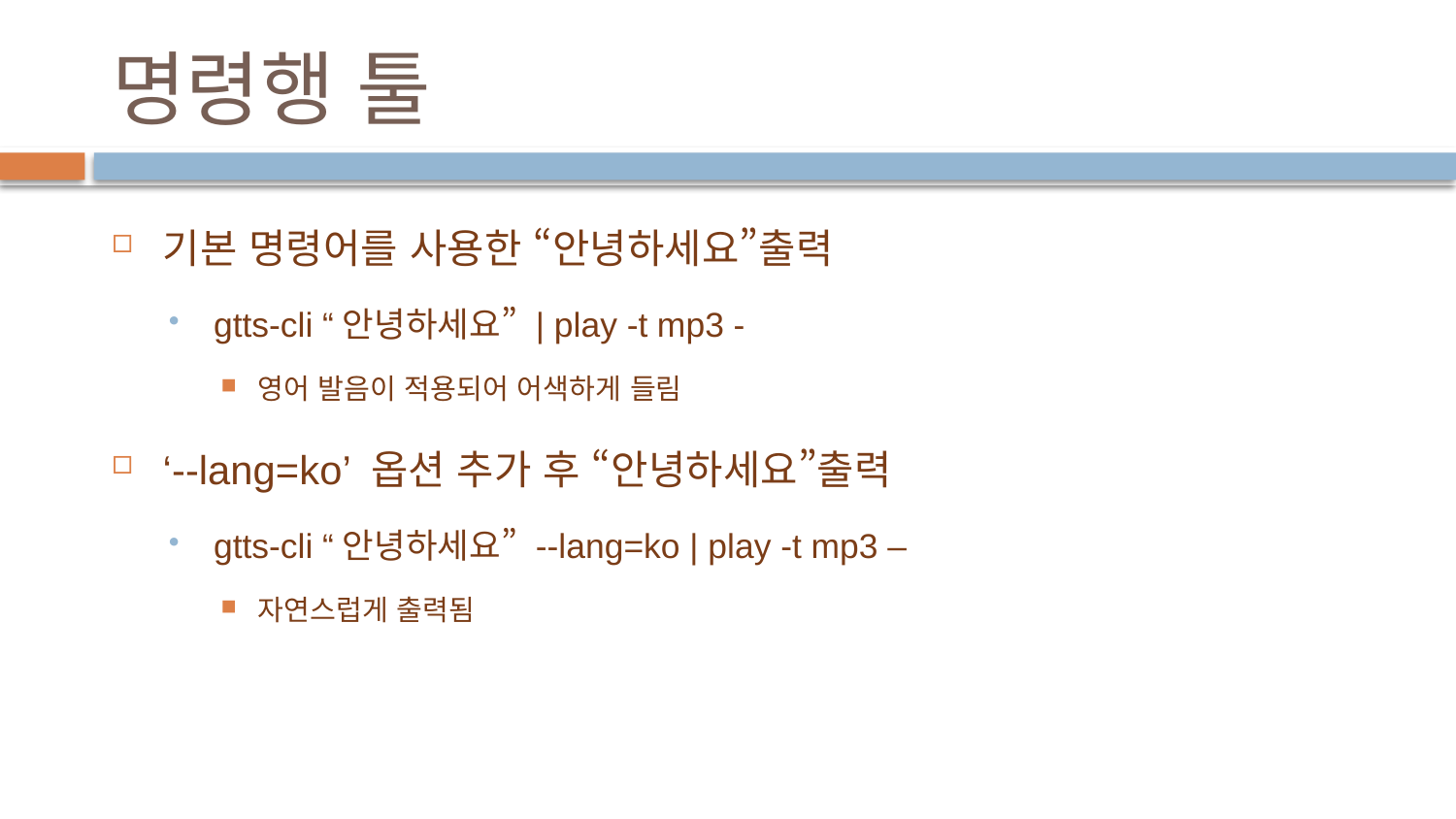

# 명령행 툴
기본 명령어를 사용한 “안녕하세요”출력
gtts-cli “안녕하세요” | play -t mp3 -
영어 발음이 적용되어 어색하게 들림
‘--lang=ko’ 옵션 추가 후 “안녕하세요”출력
gtts-cli “안녕하세요” --lang=ko | play -t mp3 –
자연스럽게 출력됨